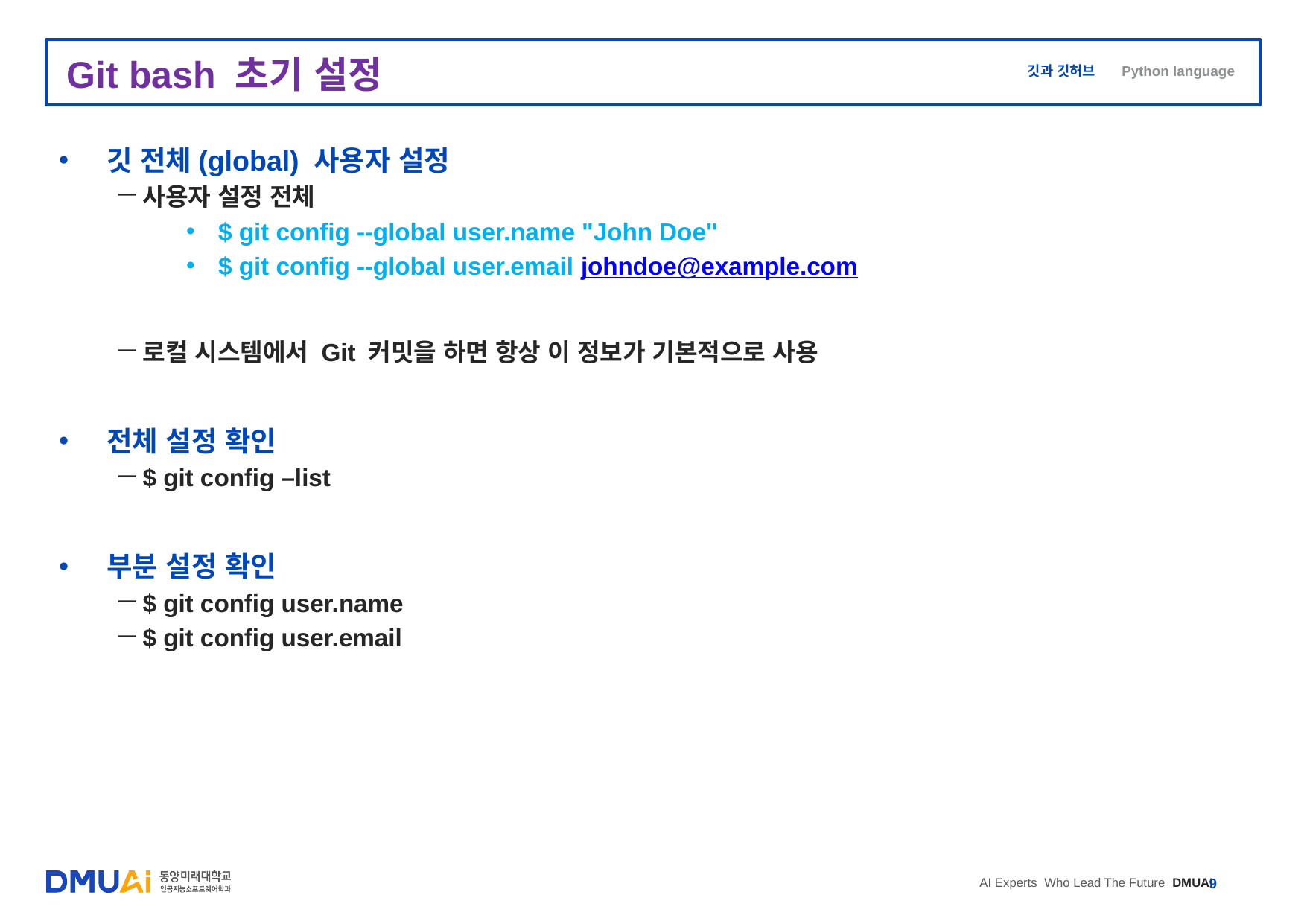

# Git bash 초기 설정
깃 전체(global) 사용자 설정
사용자 설정 전체
$ git config --global user.name "John Doe"
$ git config --global user.email johndoe@example.com

로컬 시스템에서 Git 커밋을 하면 항상 이 정보가 기본적으로 사용

전체 설정 확인
$ git config –list

부분 설정 확인
$ git config user.name
$ git config user.email